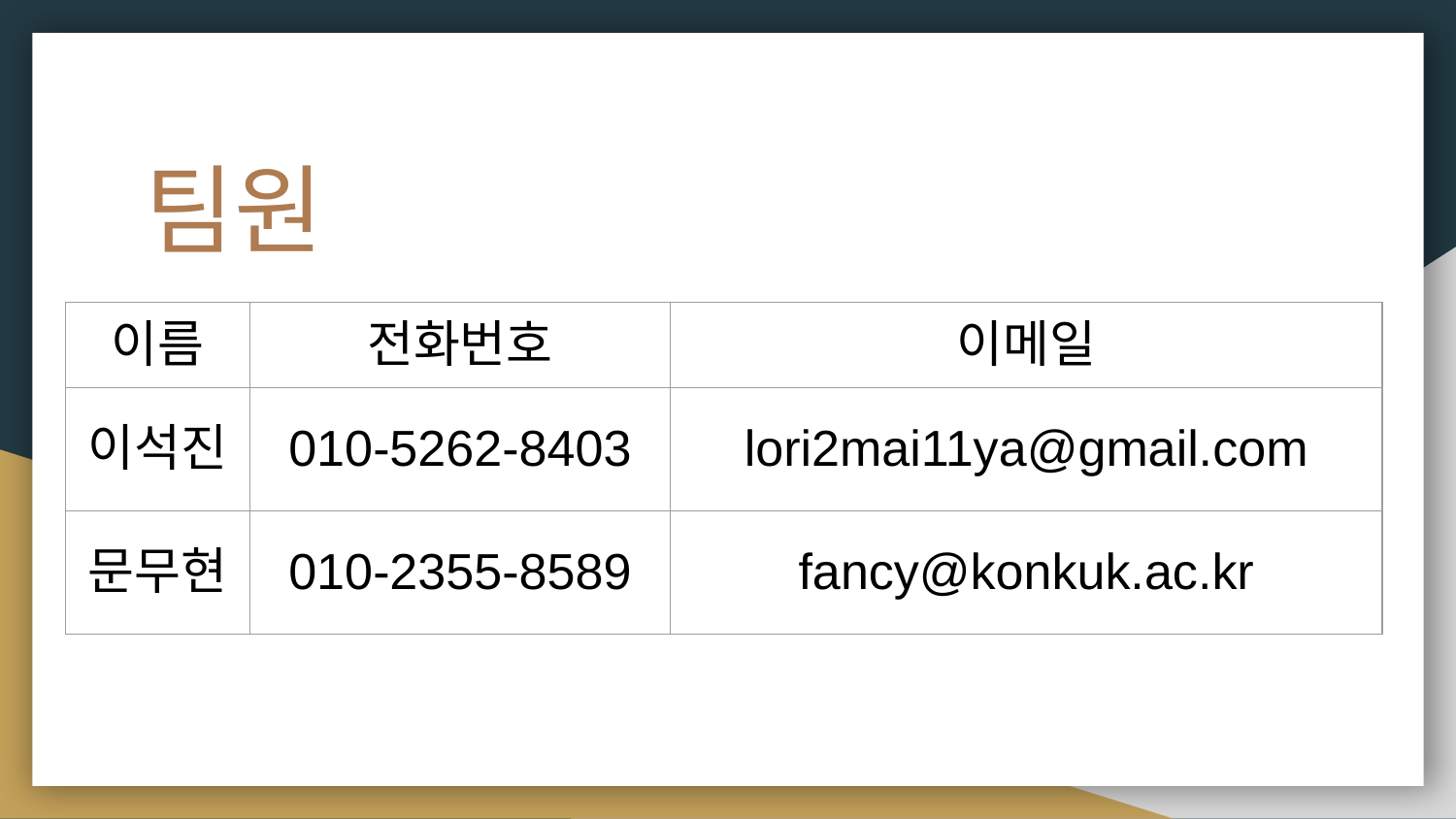

# 팀원
| 이름 | 전화번호 | 이메일 |
| --- | --- | --- |
| 이석진 | 010-5262-8403 | lori2mai11ya@gmail.com |
| 문무현 | 010-2355-8589 | fancy@konkuk.ac.kr |